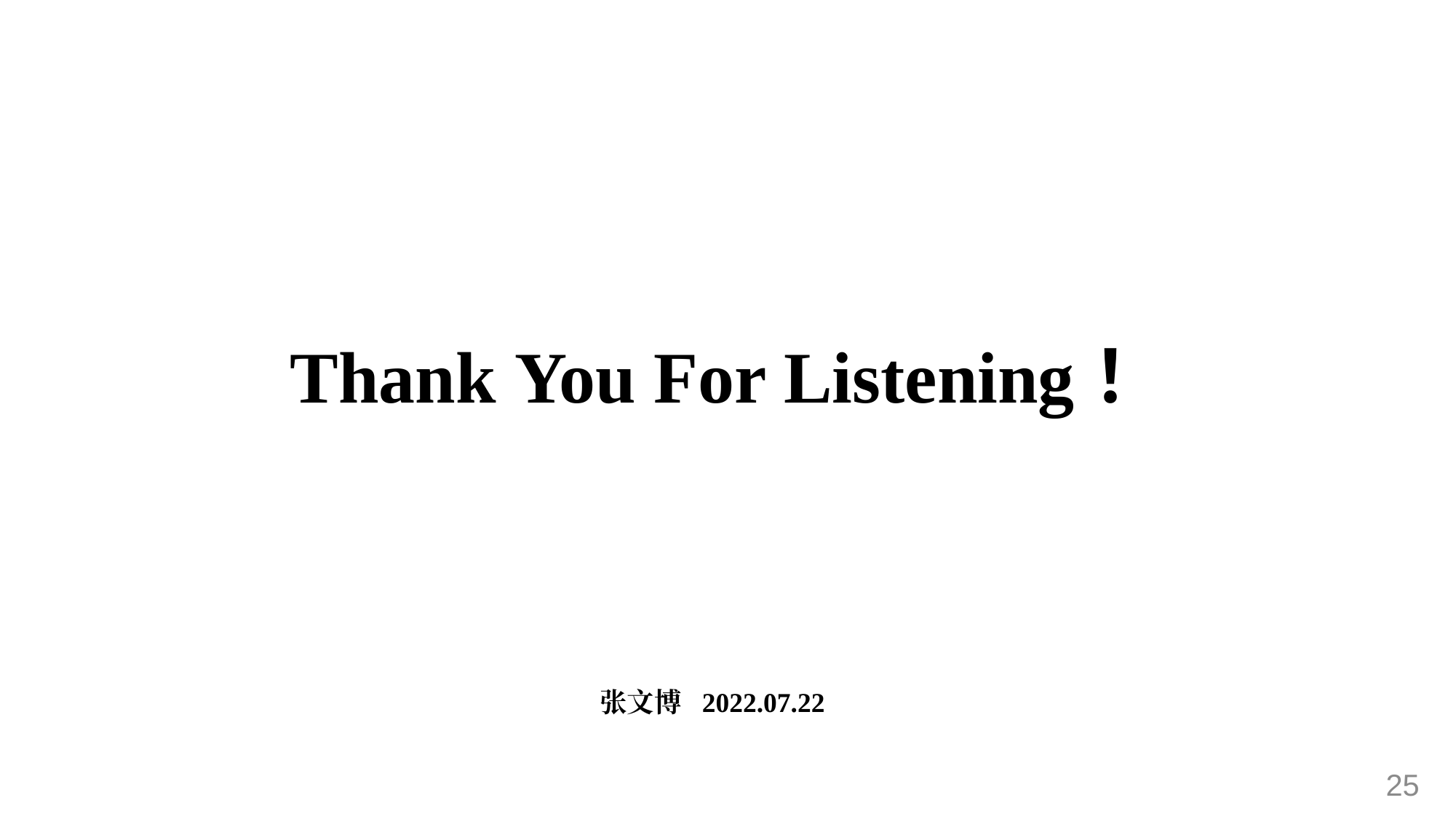

Thank You For Listening！
张文博  2022.07.22
25